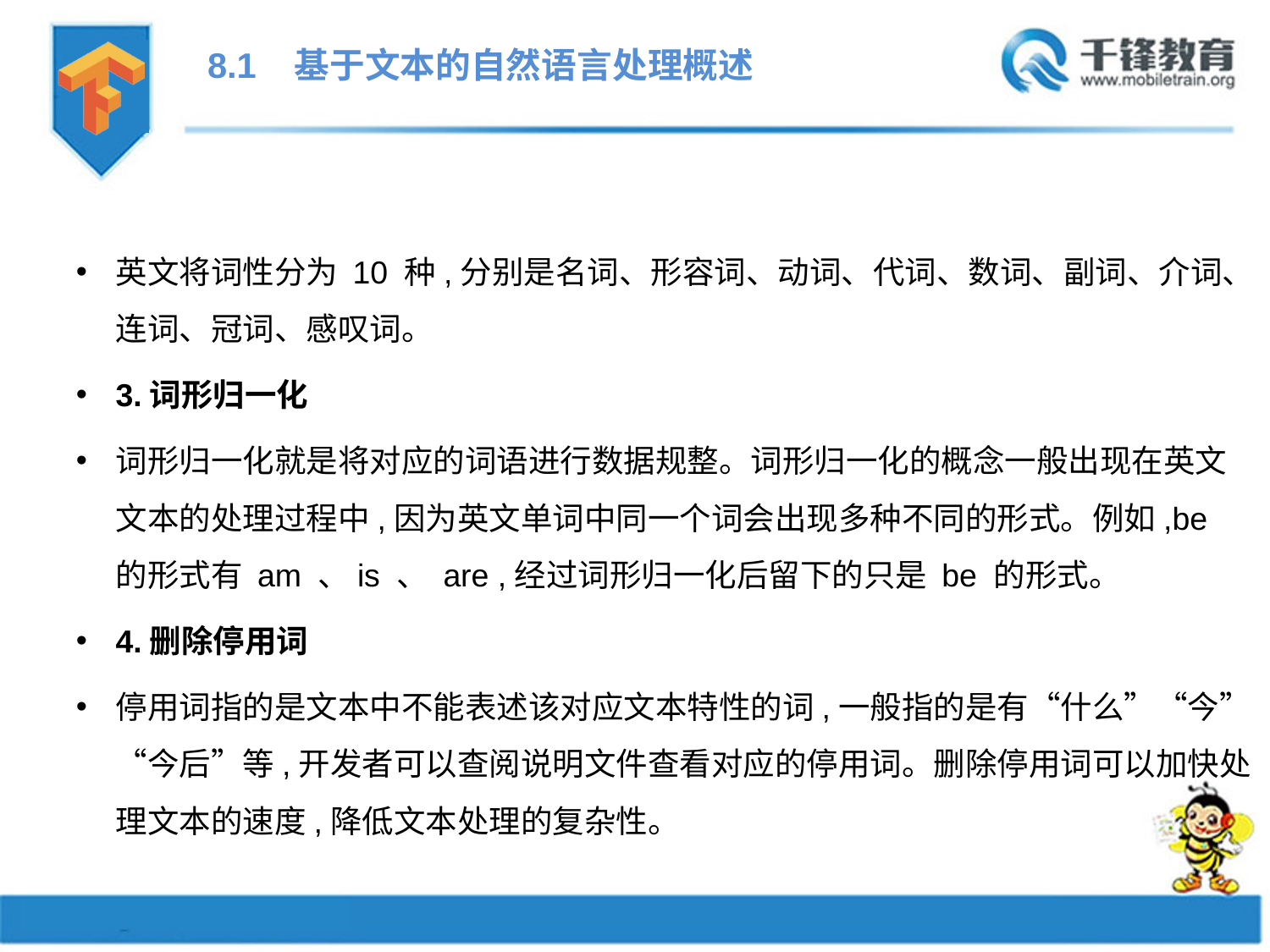

8.1   基于文本的自然语言处理概述
英文将词性分为 10 种,分别是名词、形容词、动词、代词、数词、副词、介词、连词、冠词、感叹词。
3.词形归一化
词形归一化就是将对应的词语进行数据规整。词形归一化的概念一般出现在英文文本的处理过程中,因为英文单词中同一个词会出现多种不同的形式。例如,be 的形式有 am 、is 、 are ,经过词形归一化后留下的只是 be 的形式。
4.删除停用词
停用词指的是文本中不能表述该对应文本特性的词,一般指的是有“什么”“今”“今后”等,开发者可以查阅说明文件查看对应的停用词。删除停用词可以加快处理文本的速度,降低文本处理的复杂性。